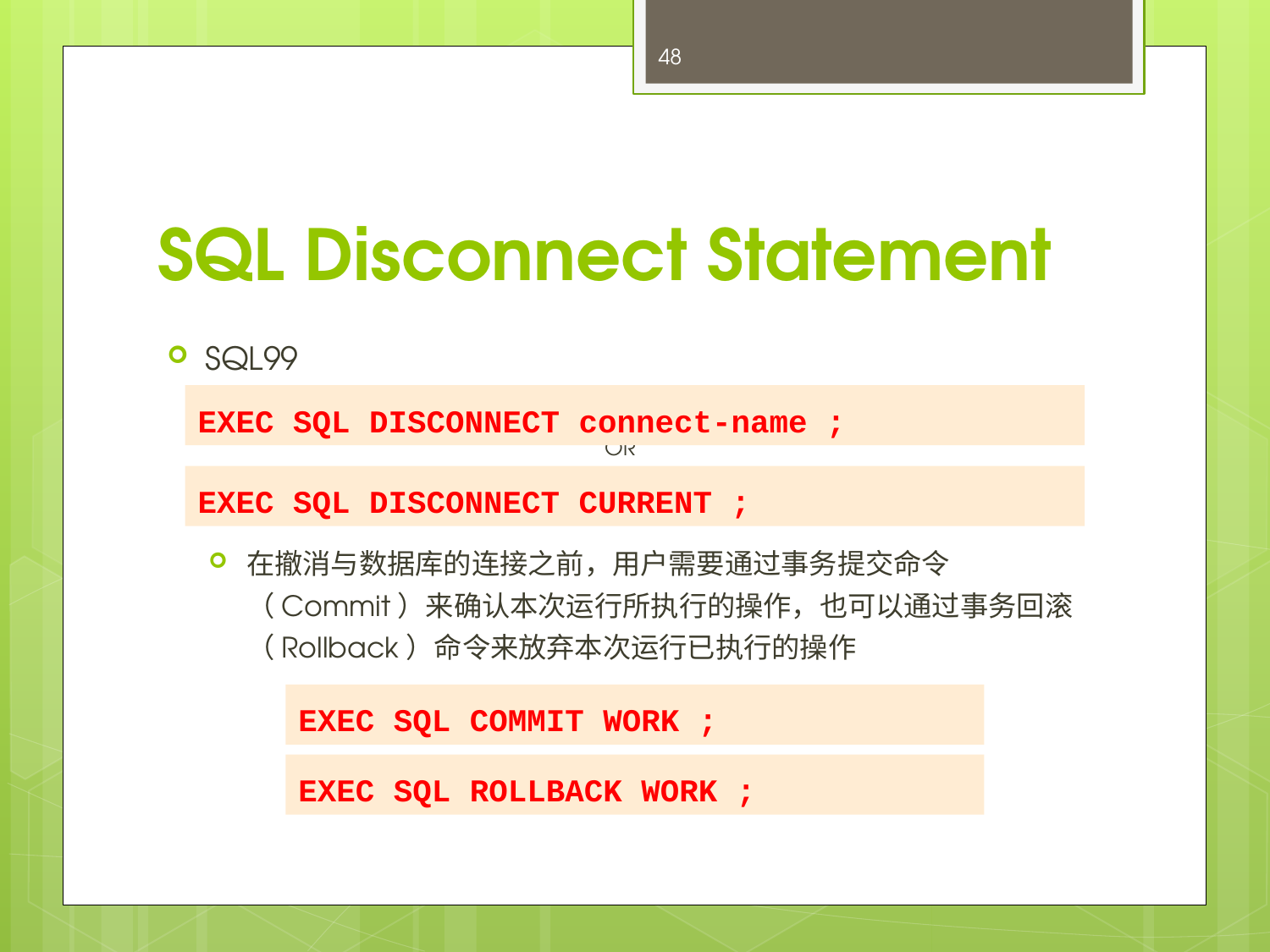

48
# SQL Disconnect Statement
SQL99

OR

在撤消与数据库的连接之前，用户需要通过事务提交命令（Commit）来确认本次运行所执行的操作，也可以通过事务回滚（Rollback）命令来放弃本次运行已执行的操作
EXEC SQL DISCONNECT connect-name ;
EXEC SQL DISCONNECT CURRENT ;
EXEC SQL COMMIT WORK ;
EXEC SQL ROLLBACK WORK ;